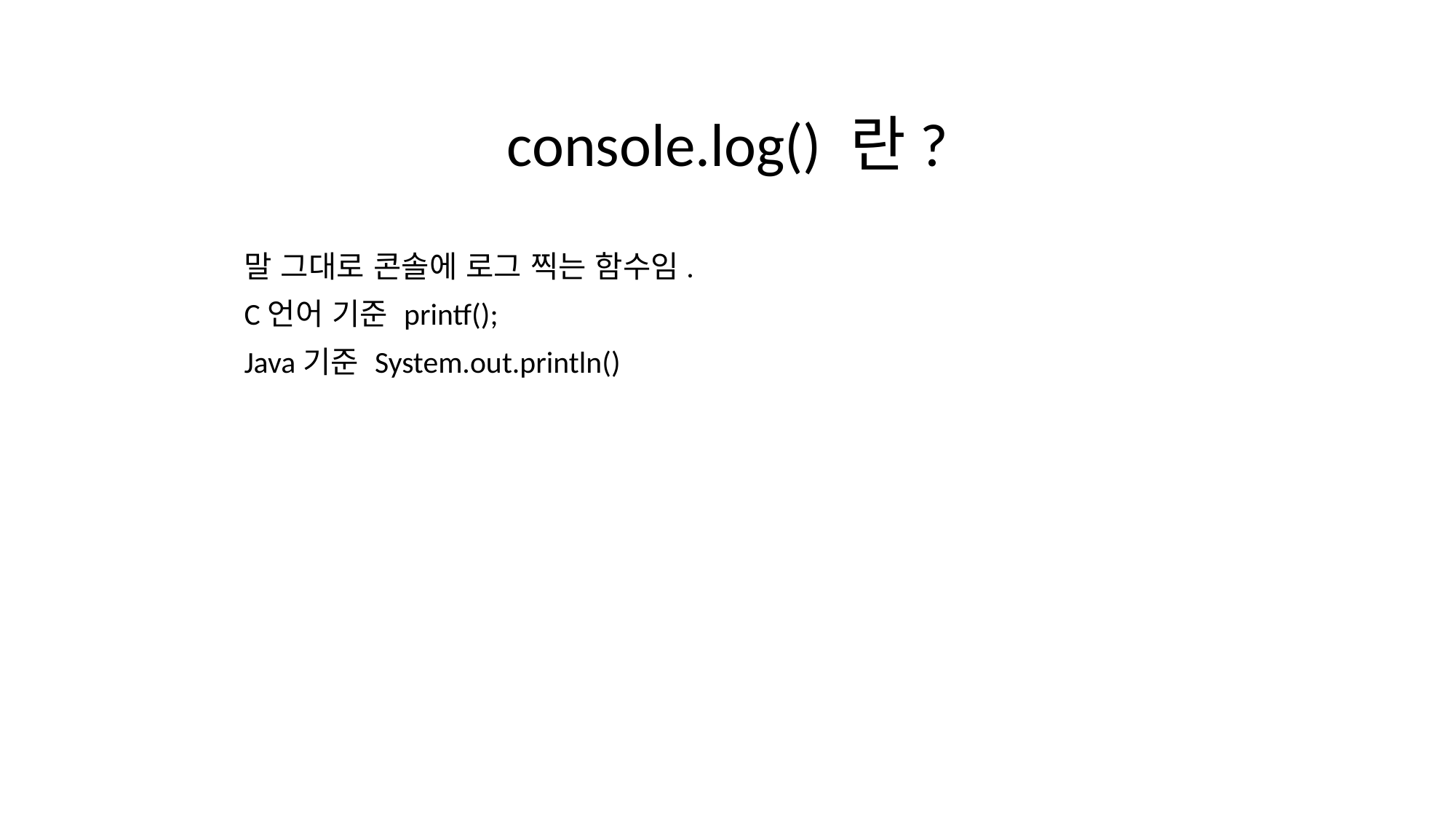

# console.log() 란?
말 그대로 콘솔에 로그 찍는 함수임.
C언어 기준 printf();
Java기준 System.out.println()